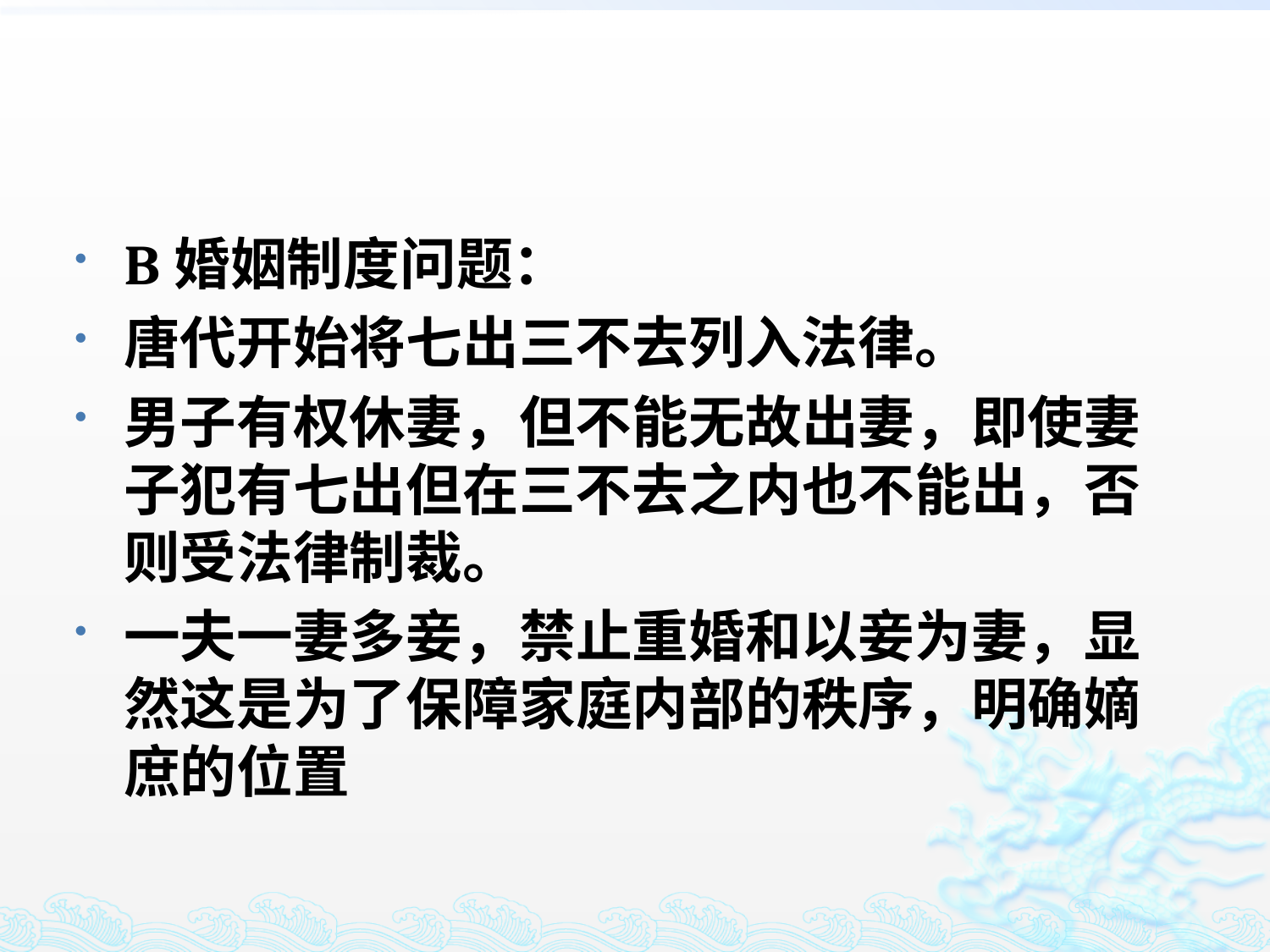

#
B婚姻制度问题：
唐代开始将七出三不去列入法律。
男子有权休妻，但不能无故出妻，即使妻子犯有七出但在三不去之内也不能出，否则受法律制裁。
一夫一妻多妾，禁止重婚和以妾为妻，显然这是为了保障家庭内部的秩序，明确嫡庶的位置